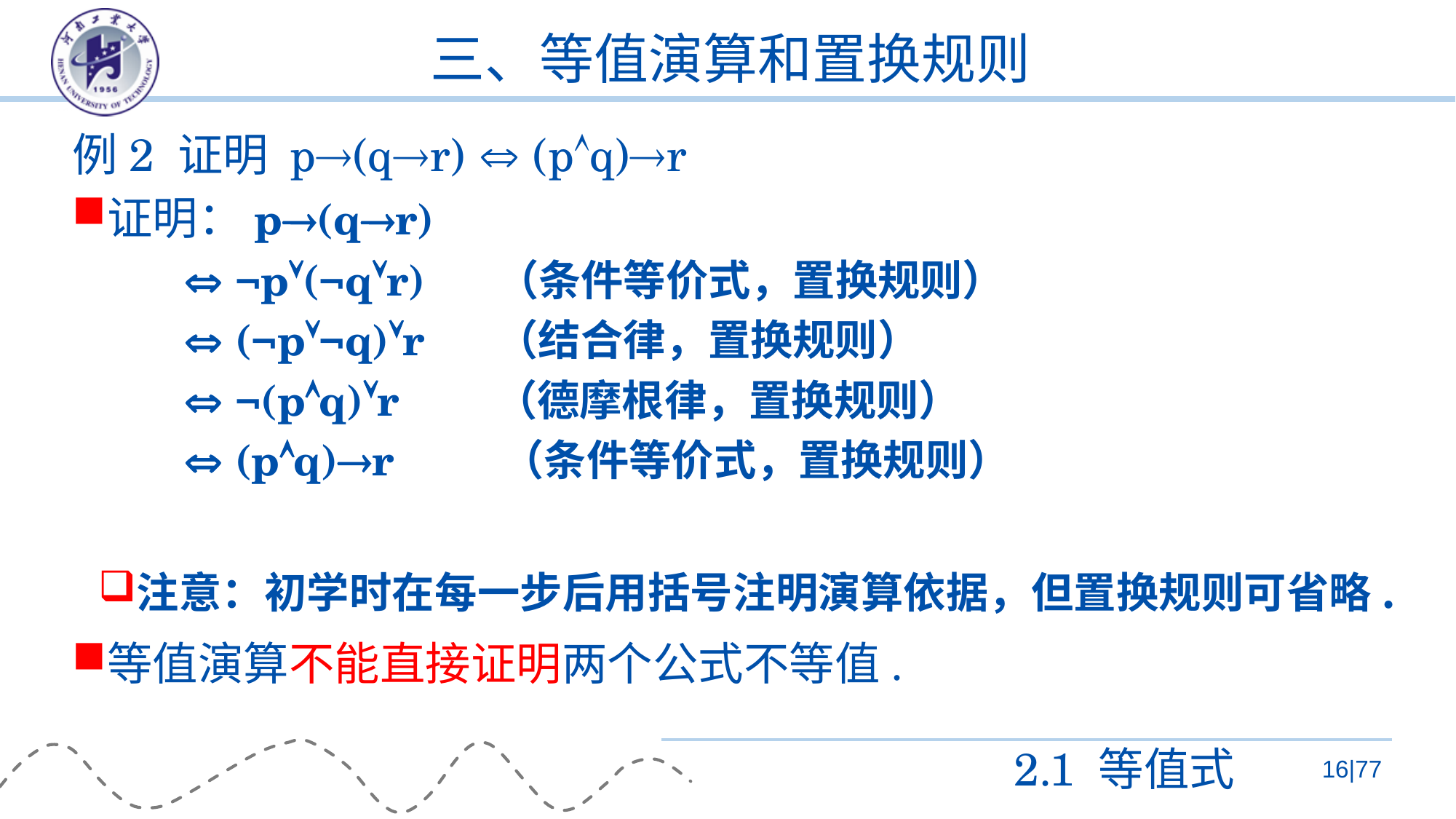

# 三、等值演算和置换规则
例2 证明 p→(q→r) ⇔ (p∧q)→r
证明：p→(q→r)
       ⇔ ¬p∨(¬q∨r)     （条件等价式，置换规则）
       ⇔ (¬p∨¬q)∨r     （结合律，置换规则）
       ⇔ ¬(p∧q)∨r       （德摩根律，置换规则）
       ⇔ (p∧q)→r        （条件等价式，置换规则）

注意：初学时在每一步后用括号注明演算依据，但置换规则可省略.
等值演算不能直接证明两个公式不等值.
2.1 等值式
16|77